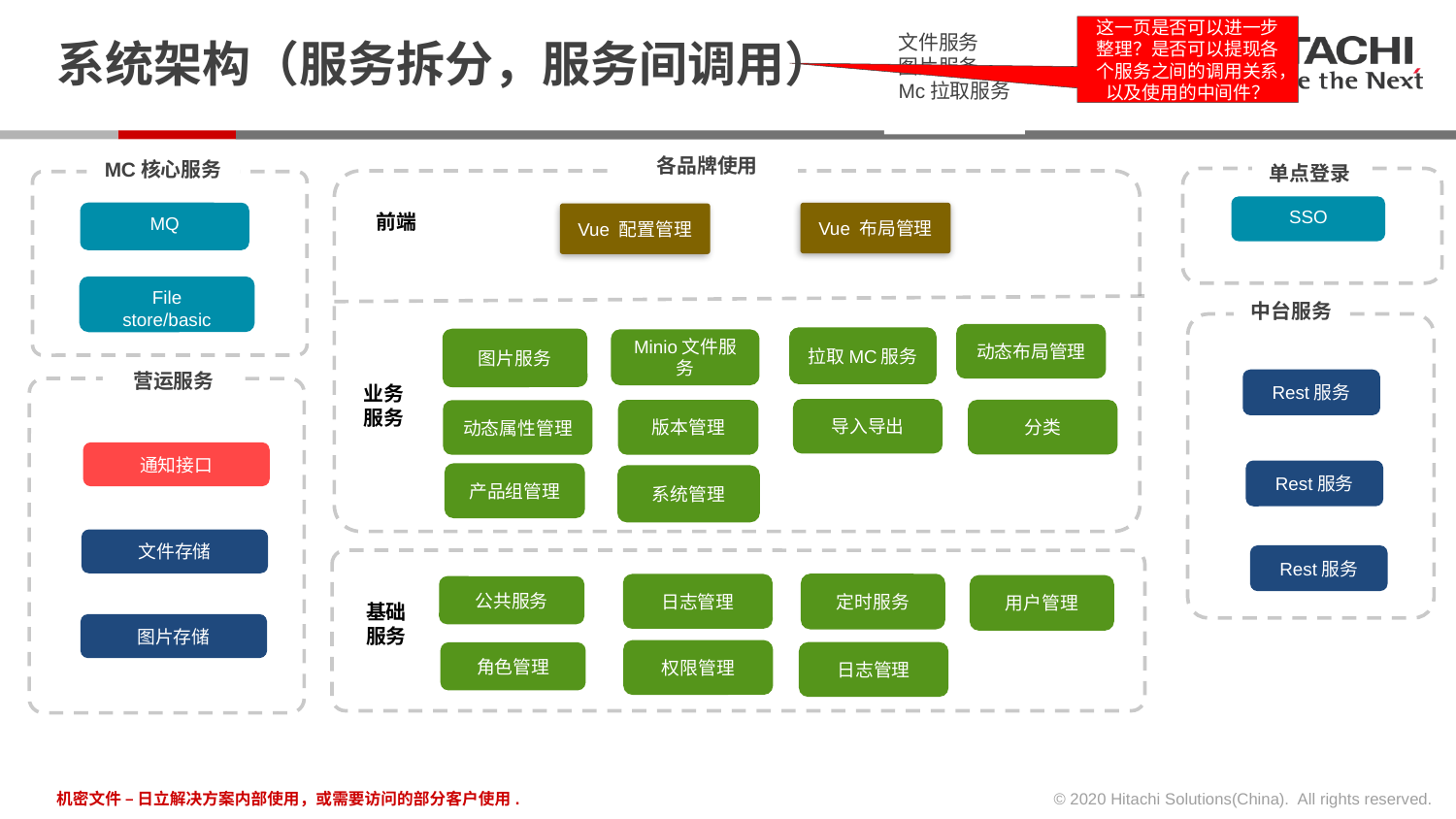

# 系统架构（服务拆分，服务间调用）
这一页是否可以进一步整理？是否可以提现各个服务之间的调用关系，以及使用的中间件？
文件服务
图片服务
Mc拉取服务

各品牌使用
MC核心服务
单点登录

SSO
前端
MQ
Vue 布局管理
Vue 配置管理
File
store/basic
中台服务

动态布局管理
拉取MC服务
图片服务
Minio文件服务
营运服务
Rest服务
业务
服务

导入导出
分类
版本管理
动态属性管理
通知接口
Rest服务
产品组管理
系统管理
文件存储
Rest服务

定时服务
日志管理
用户管理
公共服务
基础服务
图片存储
权限管理
日志管理
角色管理